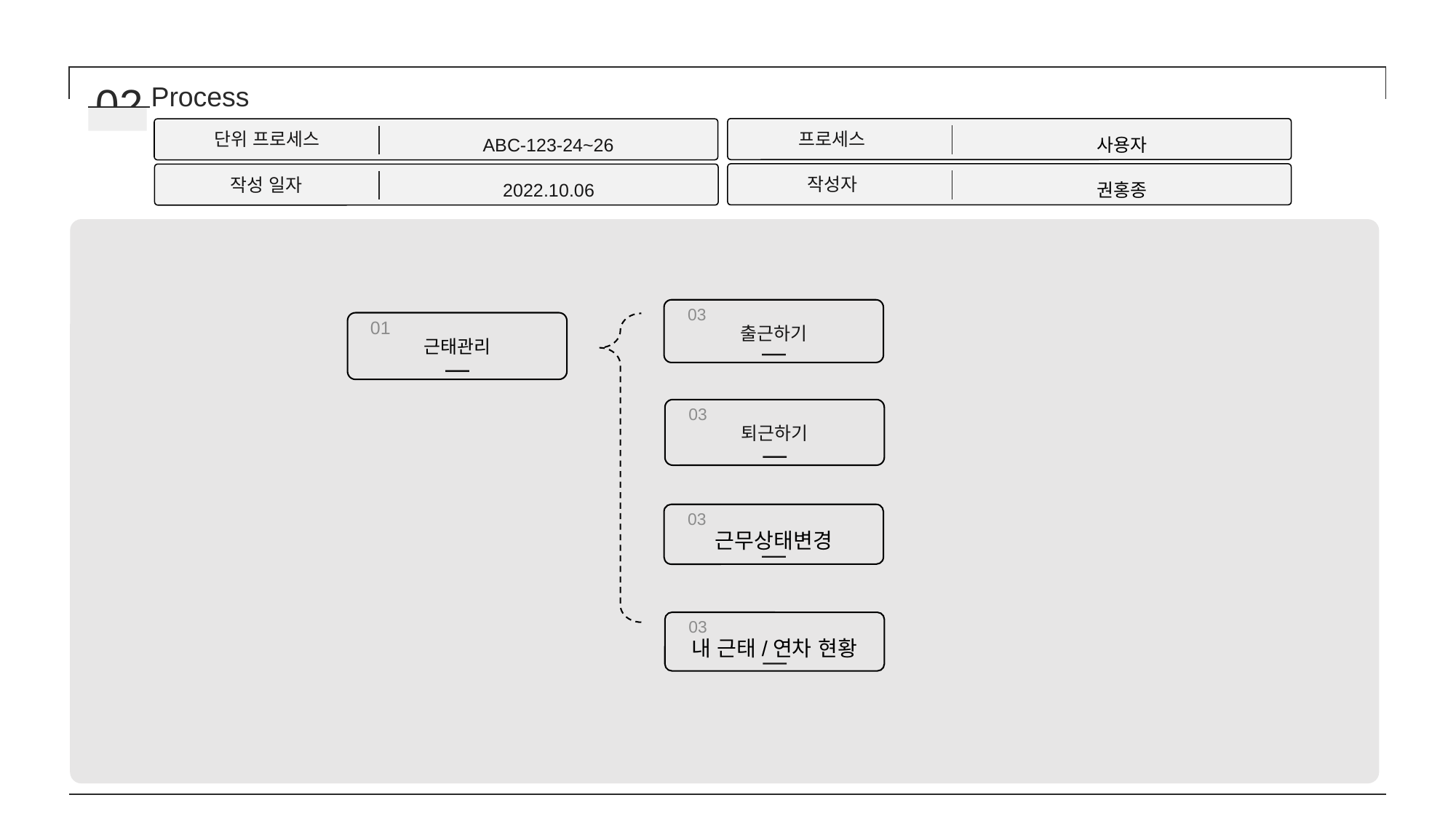

02

Process

프로세스
사용자

단위 프로세스
ABC-123-24~26

작성자
권홍종

작성 일자
2022.10.06

03

출근하기

01

근태관리

03

퇴근하기

03

근무상태변경

03

내 근태/연차 현황